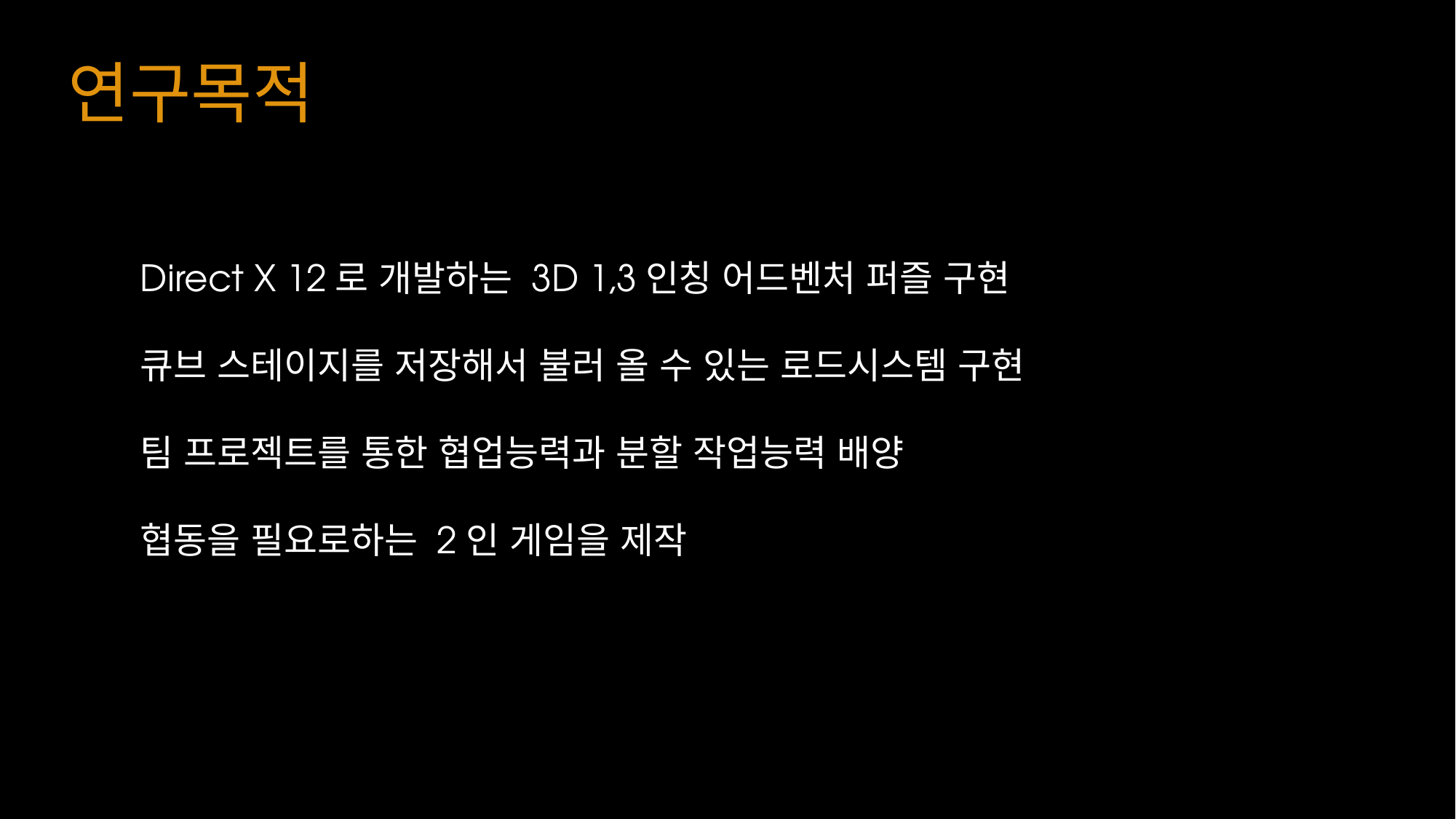

연구목적
Direct X 12로 개발하는 3D 1,3인칭 어드벤처 퍼즐 구현

큐브 스테이지를 저장해서 불러 올 수 있는 로드시스템 구현

팀 프로젝트를 통한 협업능력과 분할 작업능력 배양

협동을 필요로하는 2인 게임을 제작